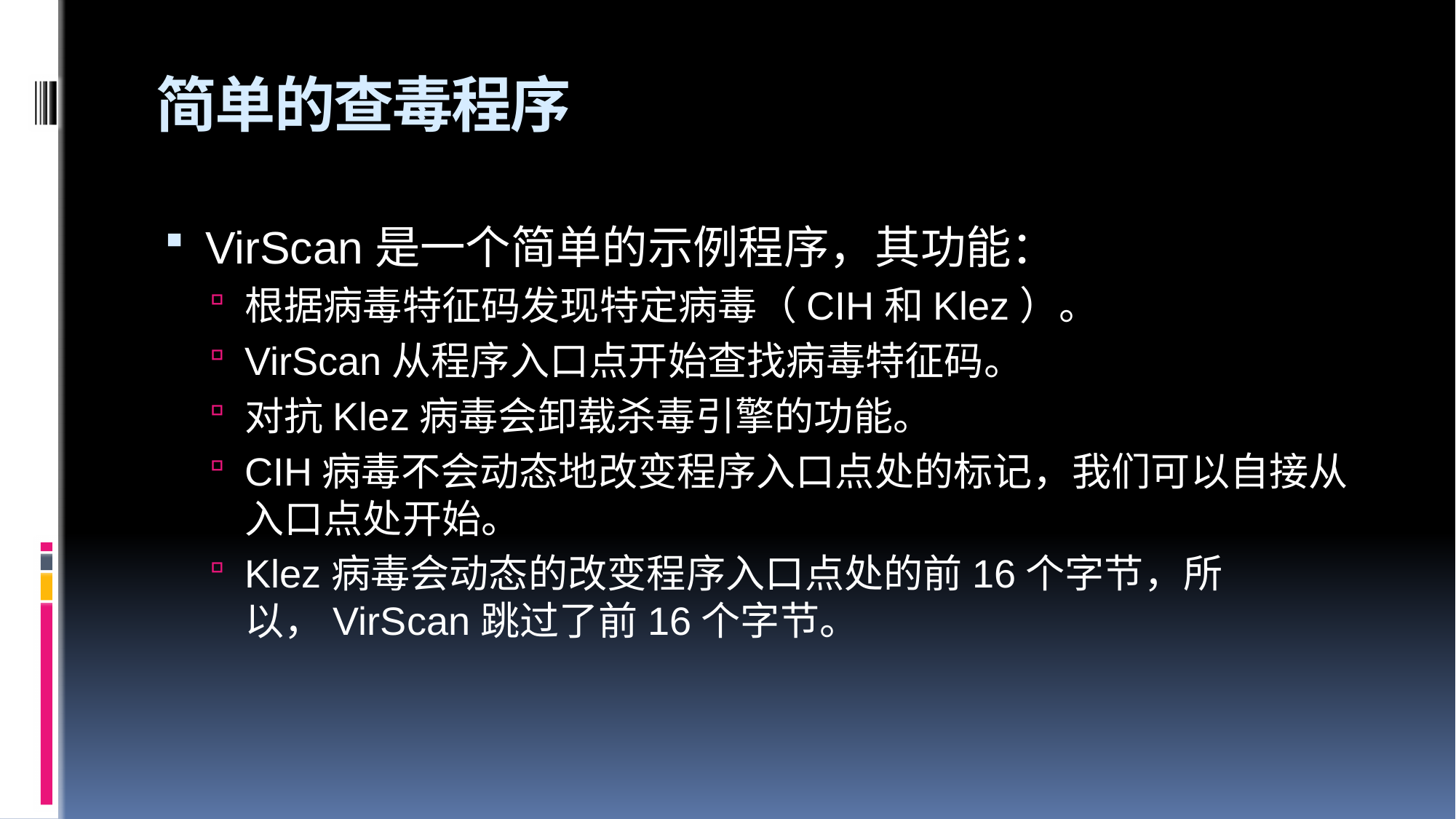

# 简单的查毒程序
VirScan是一个简单的示例程序，其功能：
根据病毒特征码发现特定病毒（CIH和Klez）。
VirScan从程序入口点开始查找病毒特征码。
对抗Klez病毒会卸载杀毒引擎的功能。
CIH病毒不会动态地改变程序入口点处的标记，我们可以自接从入口点处开始。
Klez病毒会动态的改变程序入口点处的前16个字节，所以，VirScan跳过了前16个字节。